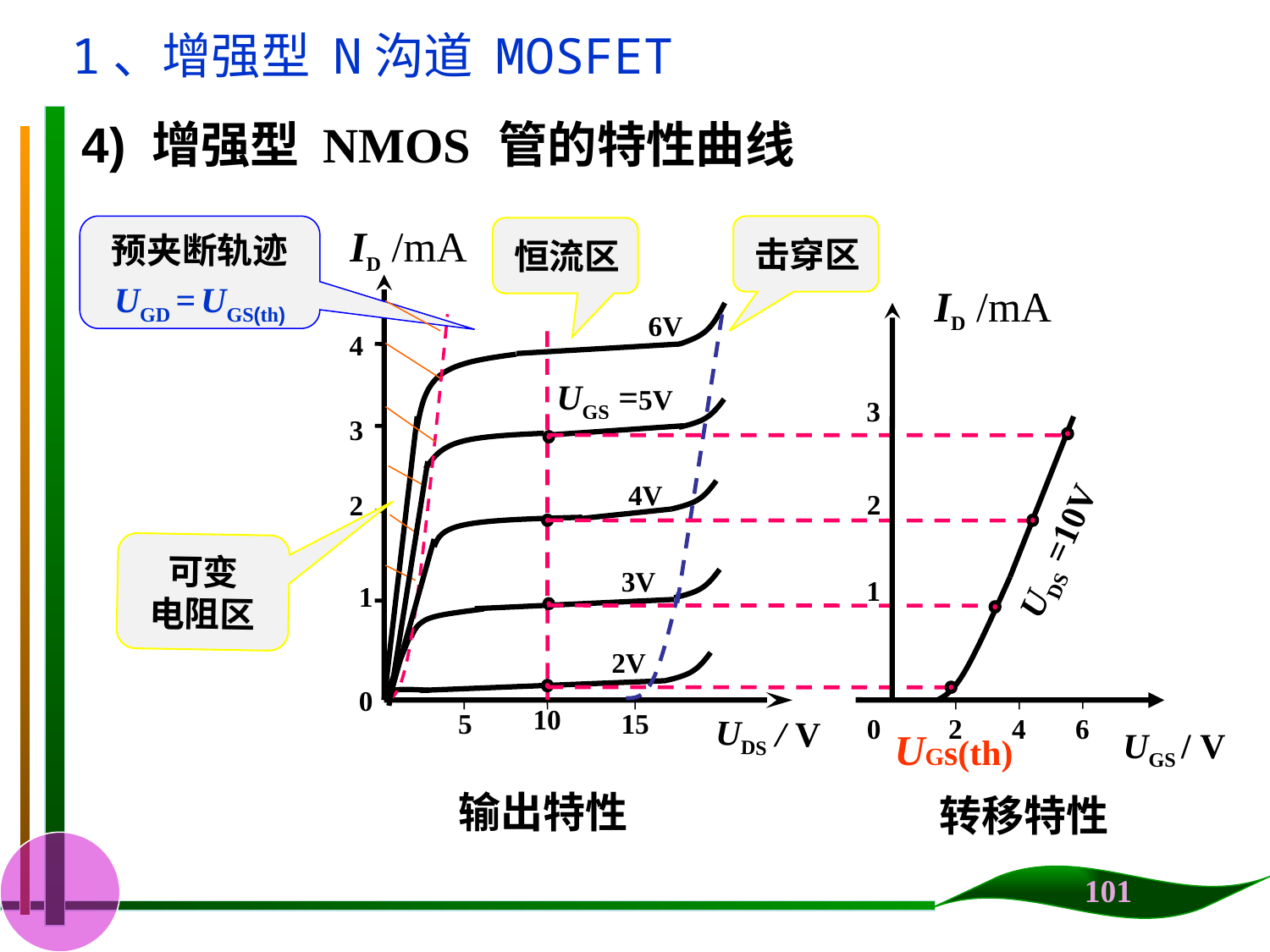

1、增强型 N沟道 MOSFET
4) 增强型 NMOS 管的特性曲线
ID /mA
预夹断轨迹
UGD = UGS(th)

击穿区

恒流区

ID /mA

3
2
UDS =10V
1

0
2
4
6
UGs(th)
UGS / V

6V

4

UGS =5V

3

4V

2

可变
电阻区

3V

1

2V

0

10
5
15

 UDS / V
输出特性
转移特性
101